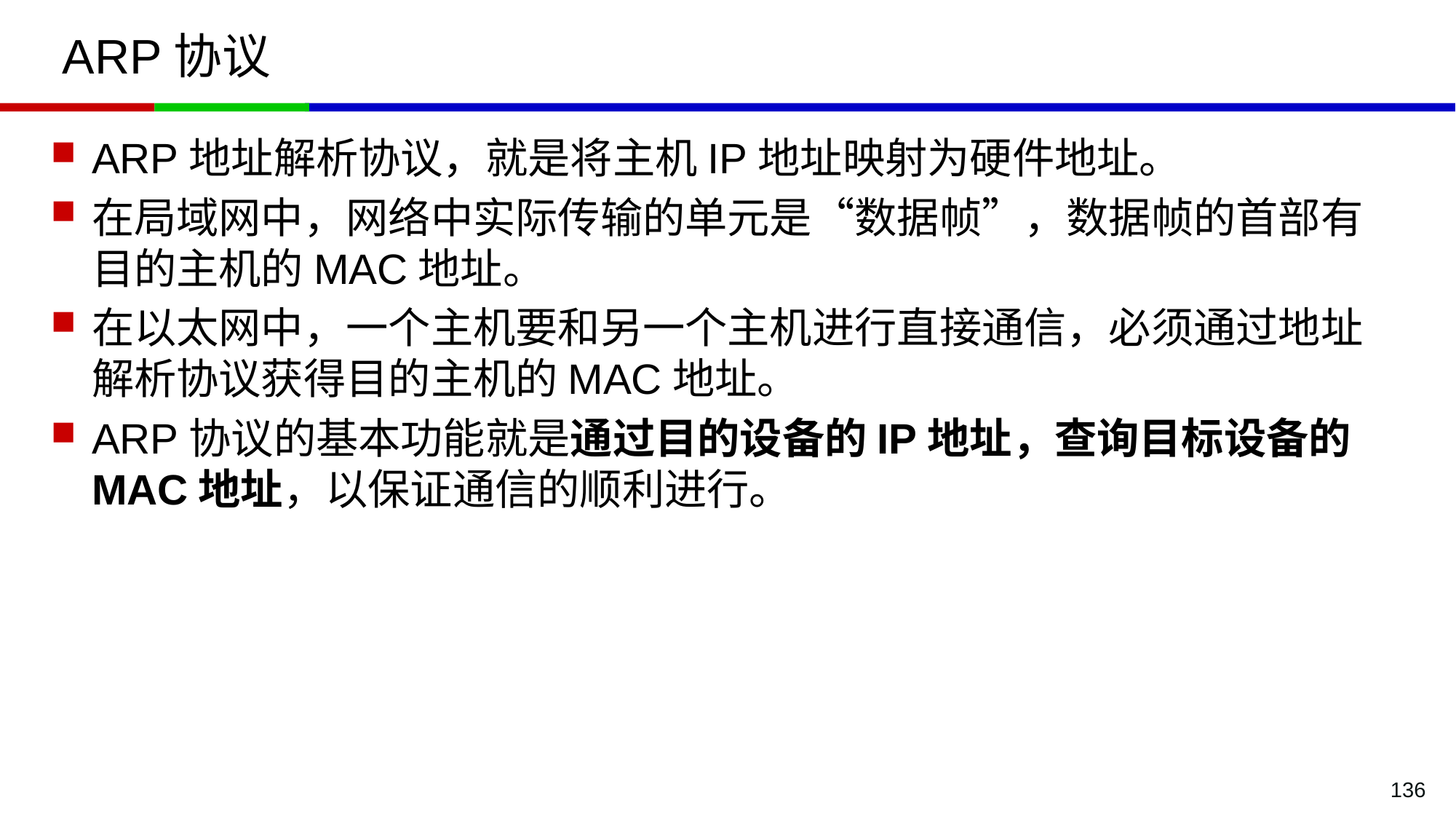

# ARP协议
ARP地址解析协议，就是将主机IP地址映射为硬件地址。
在局域网中，网络中实际传输的单元是“数据帧”，数据帧的首部有目的主机的MAC地址。
在以太网中，一个主机要和另一个主机进行直接通信，必须通过地址解析协议获得目的主机的MAC地址。
ARP协议的基本功能就是通过目的设备的IP地址，查询目标设备的MAC地址，以保证通信的顺利进行。
136